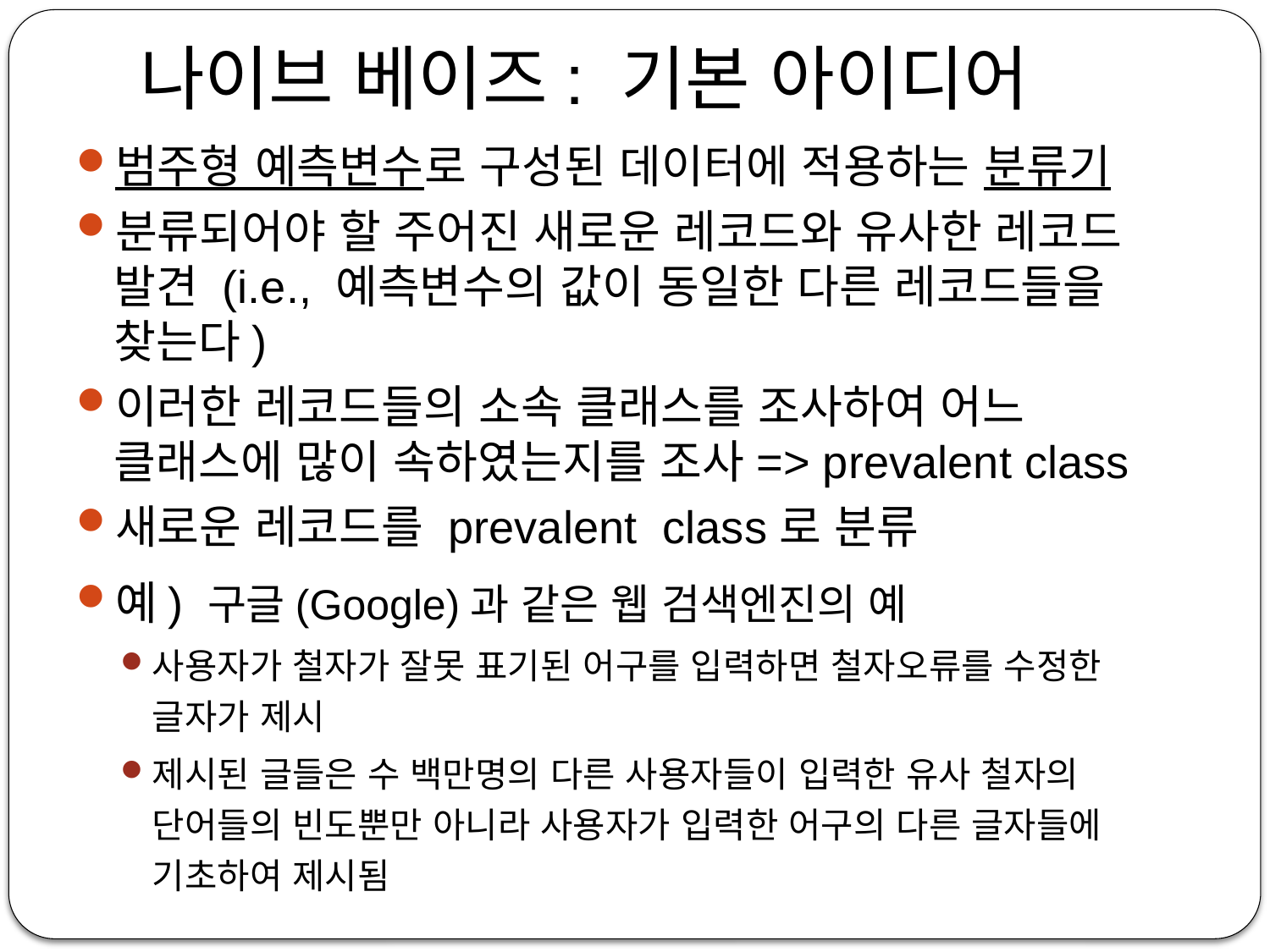

# 나이브 베이즈: 기본 아이디어
범주형 예측변수로 구성된 데이터에 적용하는 분류기
분류되어야 할 주어진 새로운 레코드와 유사한 레코드 발견 (i.e., 예측변수의 값이 동일한 다른 레코드들을 찾는다)
이러한 레코드들의 소속 클래스를 조사하여 어느 클래스에 많이 속하였는지를 조사=> prevalent class
새로운 레코드를 prevalent  class로 분류
예) 구글(Google)과 같은 웹 검색엔진의 예
사용자가 철자가 잘못 표기된 어구를 입력하면 철자오류를 수정한 글자가 제시
제시된 글들은 수 백만명의 다른 사용자들이 입력한 유사 철자의 단어들의 빈도뿐만 아니라 사용자가 입력한 어구의 다른 글자들에 기초하여 제시됨